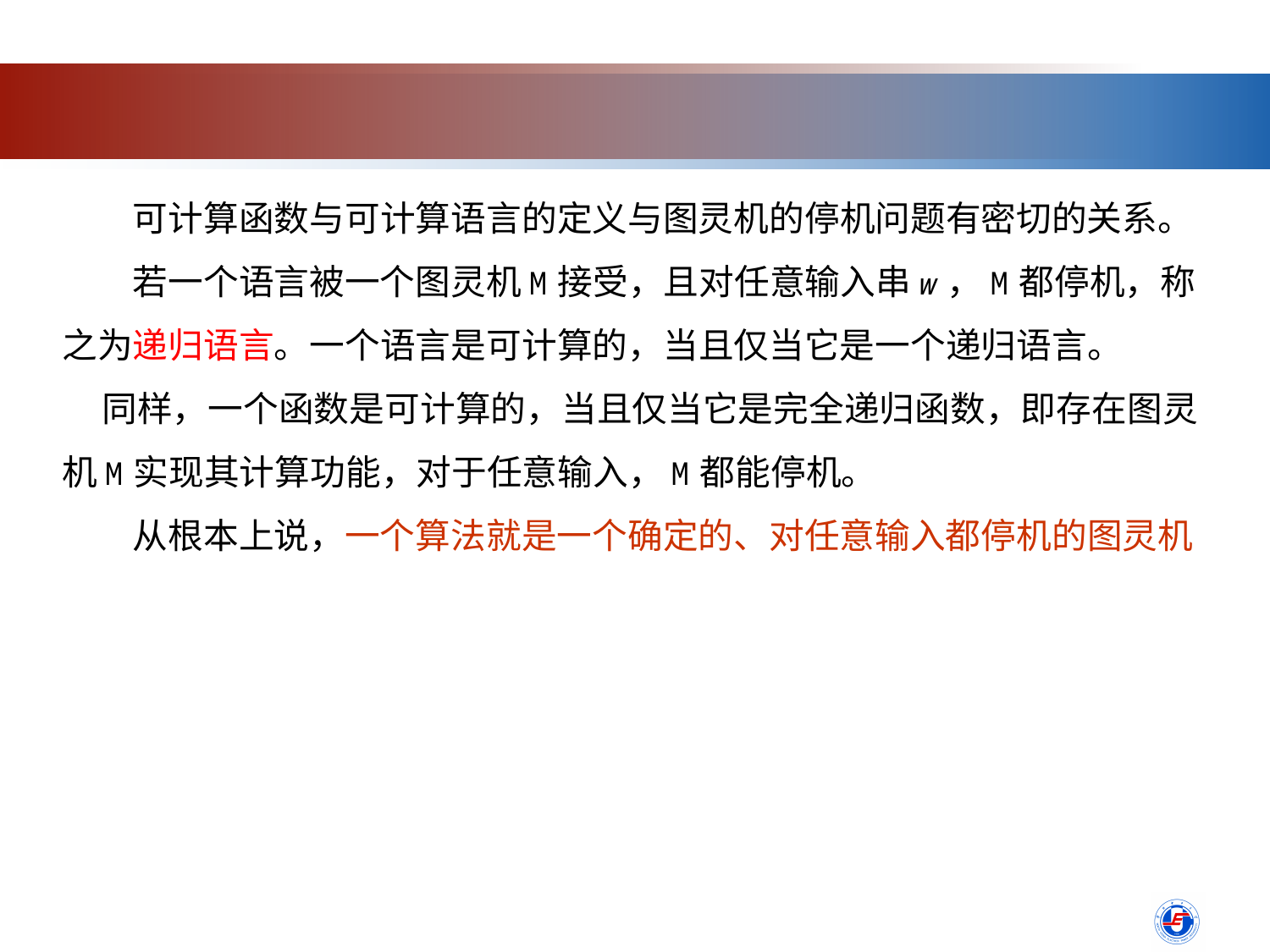

可计算函数与可计算语言的定义与图灵机的停机问题有密切的关系。
　　若一个语言被一个图灵机M接受，且对任意输入串w，M都停机，称之为递归语言。一个语言是可计算的，当且仅当它是一个递归语言。
    同样，一个函数是可计算的，当且仅当它是完全递归函数，即存在图灵机M实现其计算功能，对于任意输入，M都能停机。
　　从根本上说，一个算法就是一个确定的、对任意输入都停机的图灵机